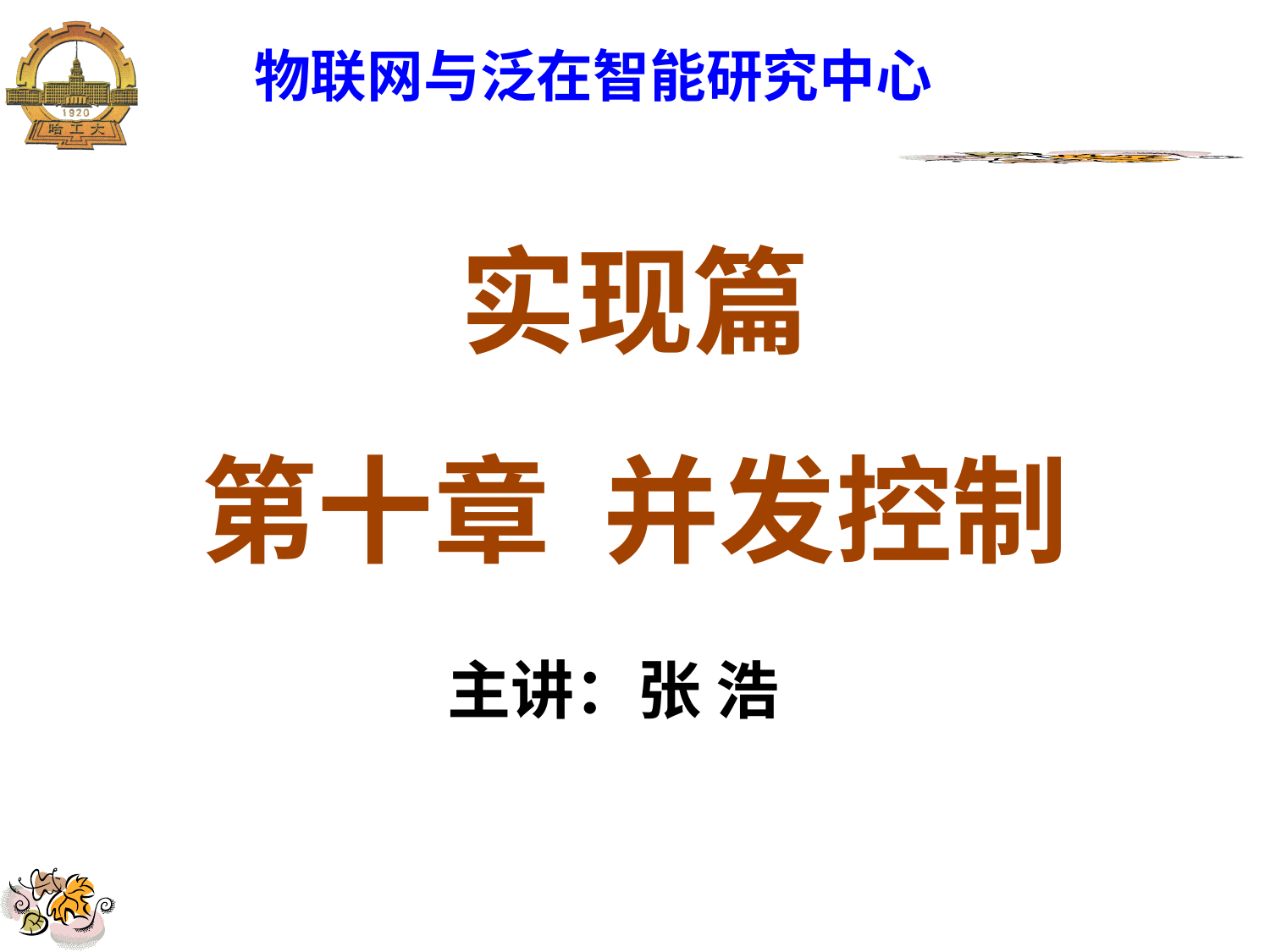

# 物联网与泛在智能研究中心
实现篇
第十章  并发控制
主讲：张 浩